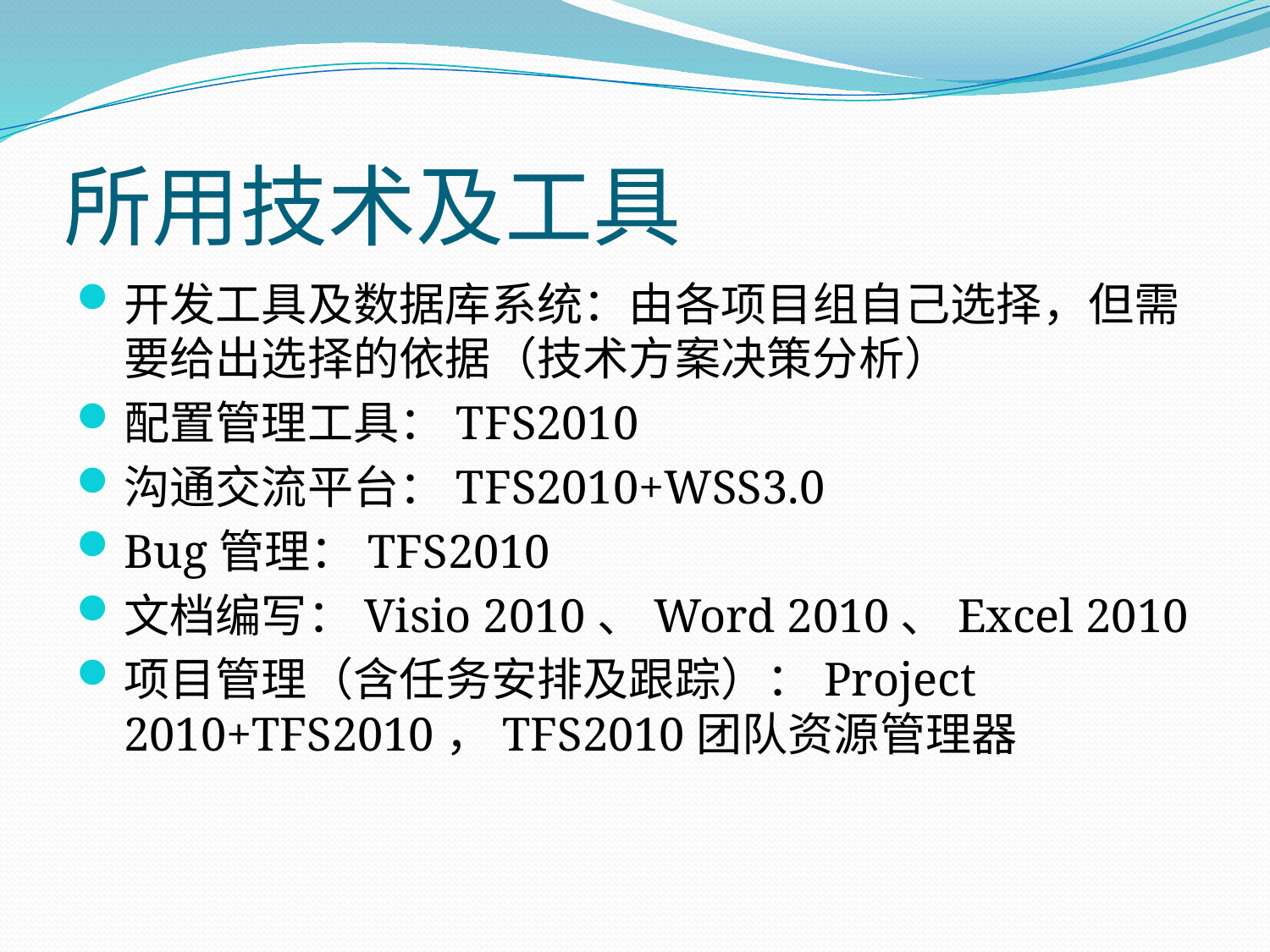

# 所用技术及工具
开发工具及数据库系统：由各项目组自己选择，但需要给出选择的依据（技术方案决策分析）
配置管理工具：TFS2010
沟通交流平台：TFS2010+WSS3.0
Bug管理：TFS2010
文档编写：Visio 2010、Word 2010、Excel 2010
项目管理（含任务安排及跟踪）：Project 2010+TFS2010，TFS2010团队资源管理器